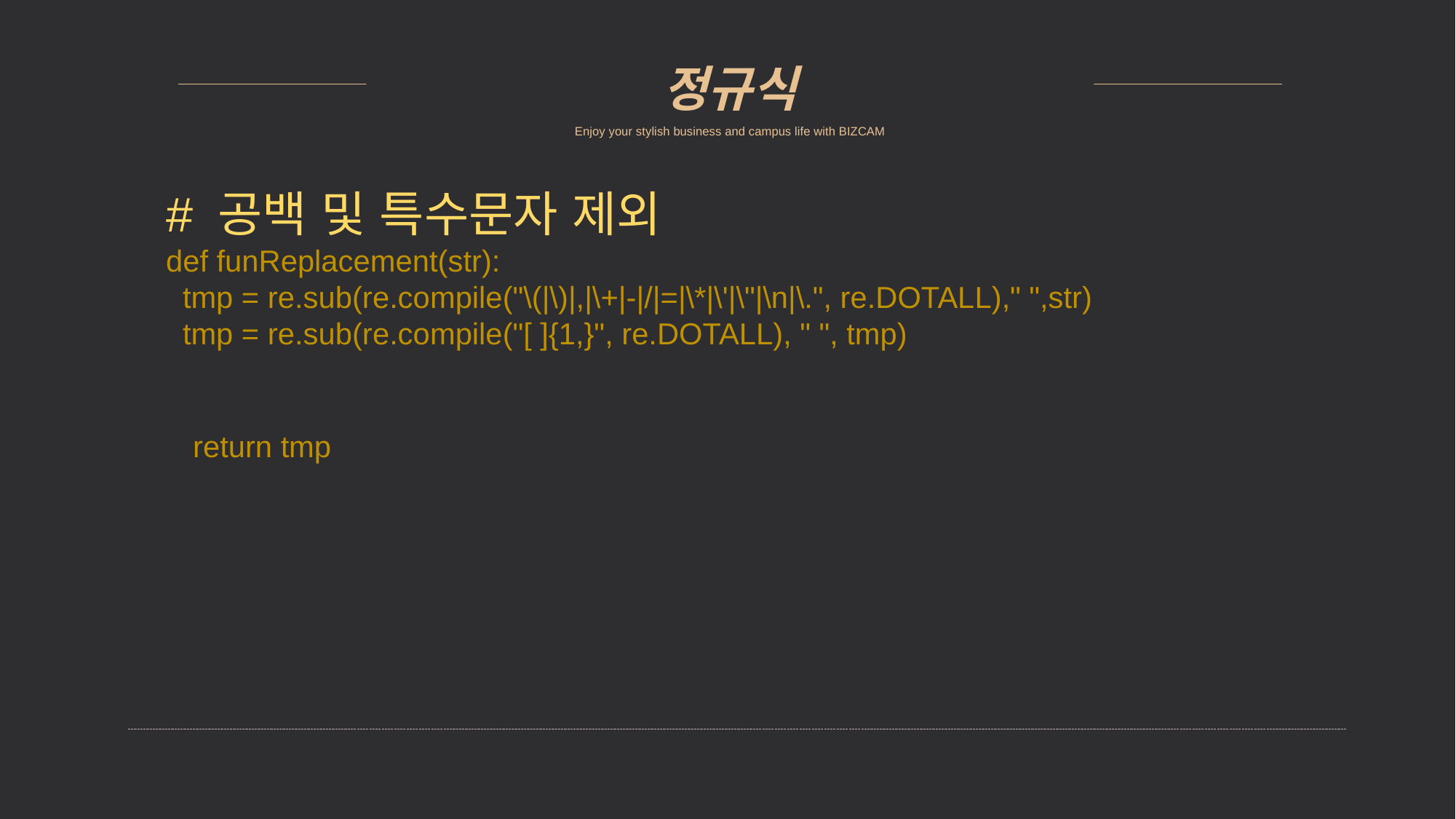

정규식
Enjoy your stylish business and campus life with BIZCAM
# 공백 및 특수문자 제외
def funReplacement(str):
  tmp = re.sub(re.compile("\(|\)|,|\+|-|/|=|\*|\'|\"|\n|\.", re.DOTALL)," ",str)
  tmp = re.sub(re.compile("[ ]{1,}", re.DOTALL), " ", tmp)
  return tmp